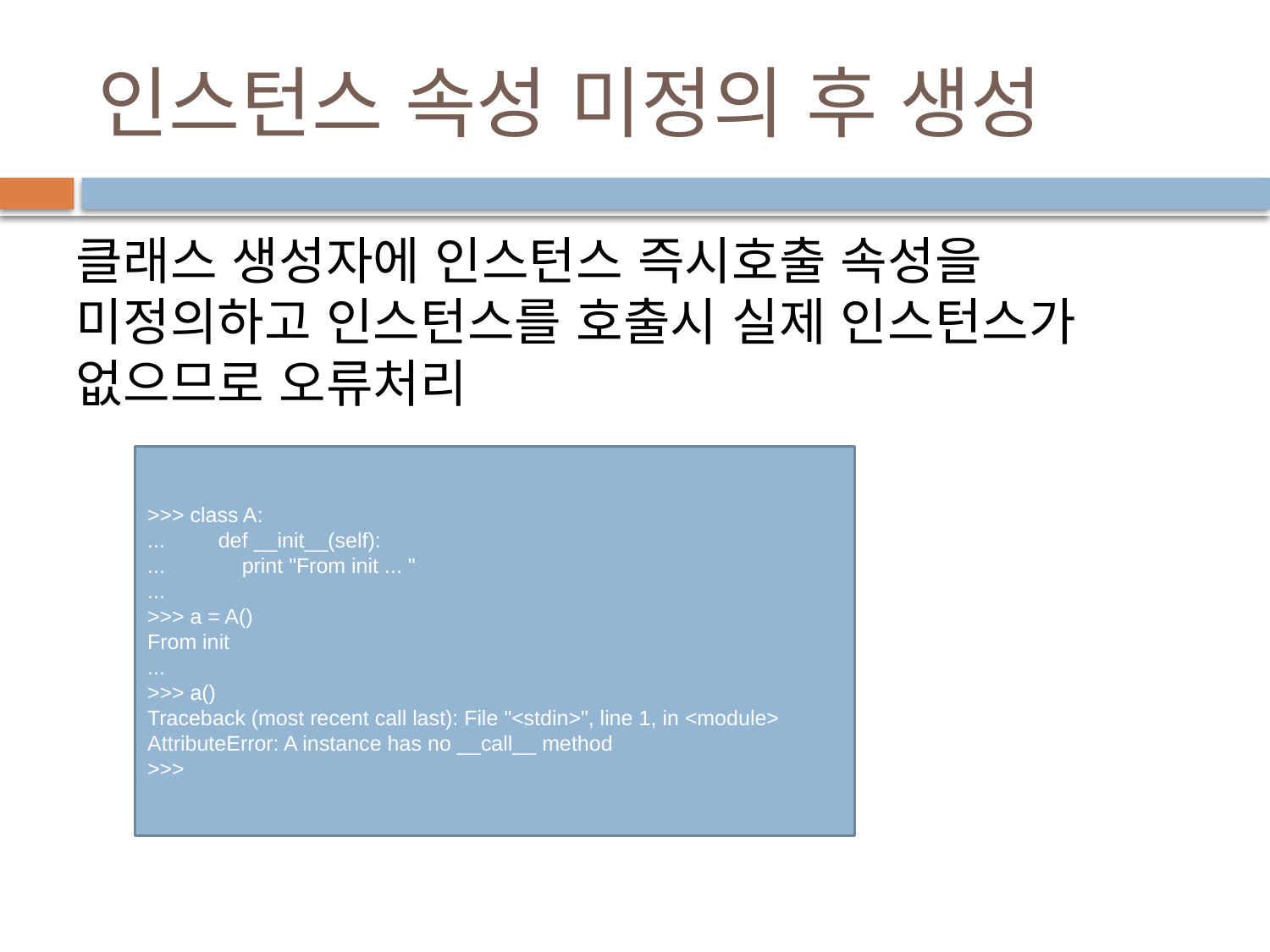

# 인스턴스 속성 미정의 후 생성
클래스 생성자에 인스턴스 즉시호출 속성을 미정의하고 인스턴스를 호출시 실제 인스턴스가 없으므로 오류처리
>>> class A:
...         def __init__(self):
...             print "From init ... "
...
>>> a = A()
From init
...
>>> a()
Traceback (most recent call last): File "<stdin>", line 1, in <module> AttributeError: A instance has no __call__ method
>>>